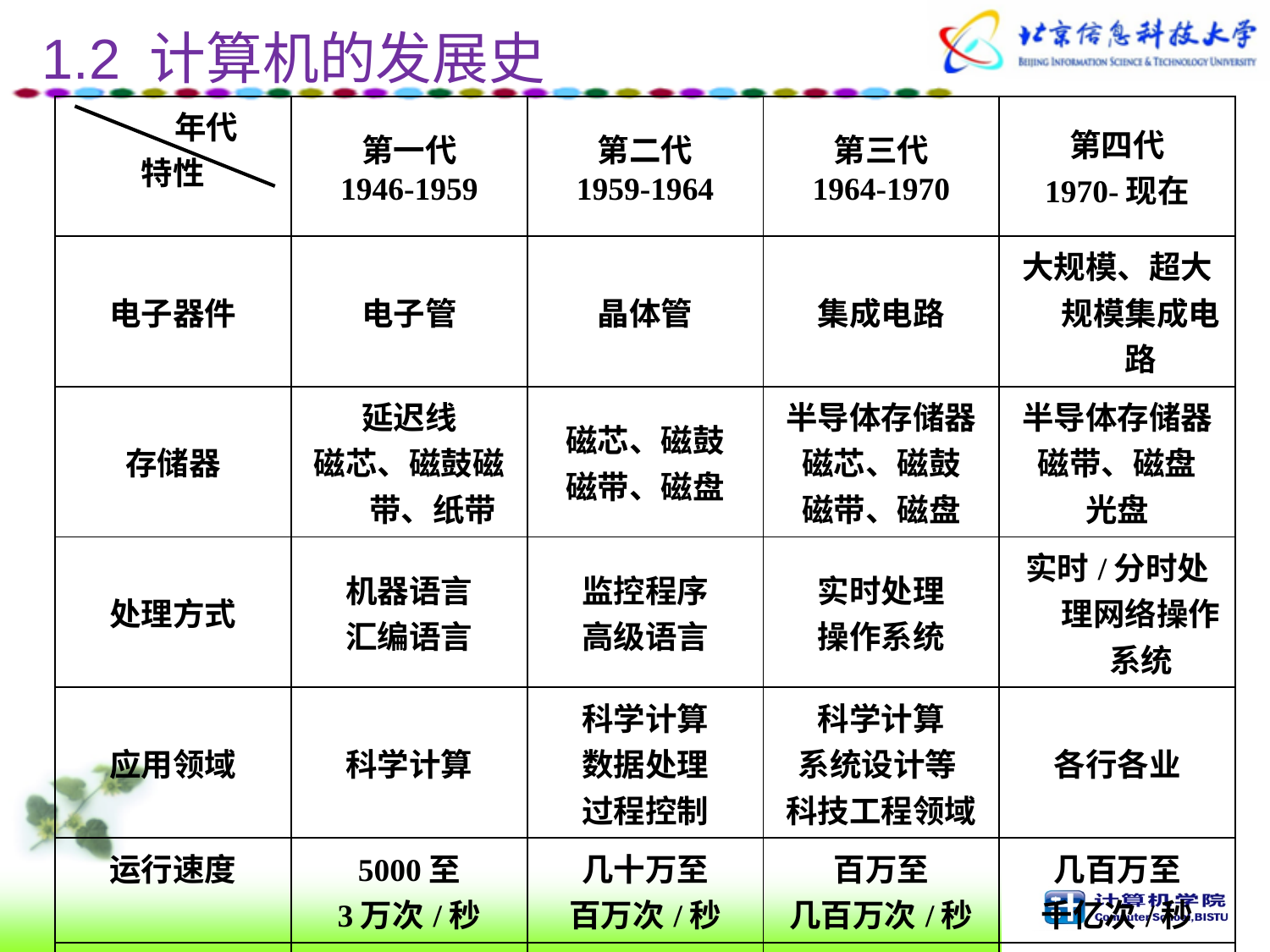

1.2 计算机的发展史
| 年代 特性 | 第一代 1946-1959 | 第二代 1959-1964 | 第三代 1964-1970 | 第四代 1970-现在 |
| --- | --- | --- | --- | --- |
| 电子器件 | 电子管 | 晶体管 | 集成电路 | 大规模、超大规模集成电路 |
| 存储器 | 延迟线 磁芯、磁鼓磁带、纸带 | 磁芯、磁鼓 磁带、磁盘 | 半导体存储器 磁芯、磁鼓 磁带、磁盘 | 半导体存储器 磁带、磁盘 光盘 |
| 处理方式 | 机器语言 汇编语言 | 监控程序 高级语言 | 实时处理 操作系统 | 实时/分时处理网络操作系统 |
| 应用领域 | 科学计算 | 科学计算 数据处理 过程控制 | 科学计算 系统设计等 科技工程领域 | 各行各业 |
| 运行速度 | 5000至 3万次/秒 | 几十万至 百万次/秒 | 百万至 几百万次/秒 | 几百万至 千亿次/秒 |
| 典型机型 | ENIAC EDVAC IBM705 | UNIVACⅡ IBM7094 CDC6600 | IBM360 PDP 11 NOVA1200 | ILLIAC-Ⅳ VAX 11 IBM PC |